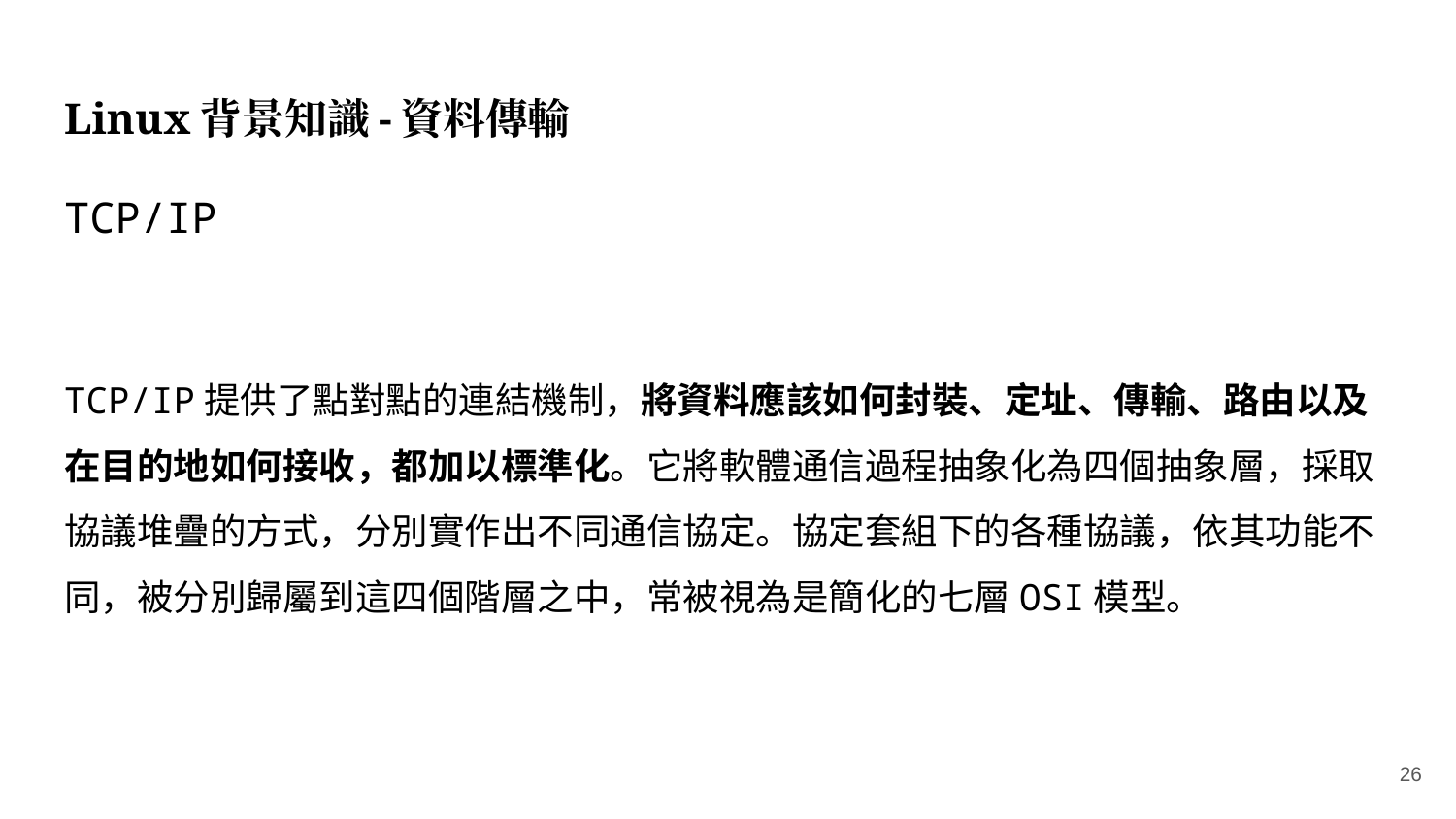

# Linux背景知識-資料傳輸
TCP/IP提供了點對點的連結機制，將資料應該如何封裝、定址、傳輸、路由以及在目的地如何接收，都加以標準化。它將軟體通信過程抽象化為四個抽象層，採取協議堆疊的方式，分別實作出不同通信協定。協定套組下的各種協議，依其功能不同，被分別歸屬到這四個階層之中，常被視為是簡化的七層OSI模型。
TCP/IP
26